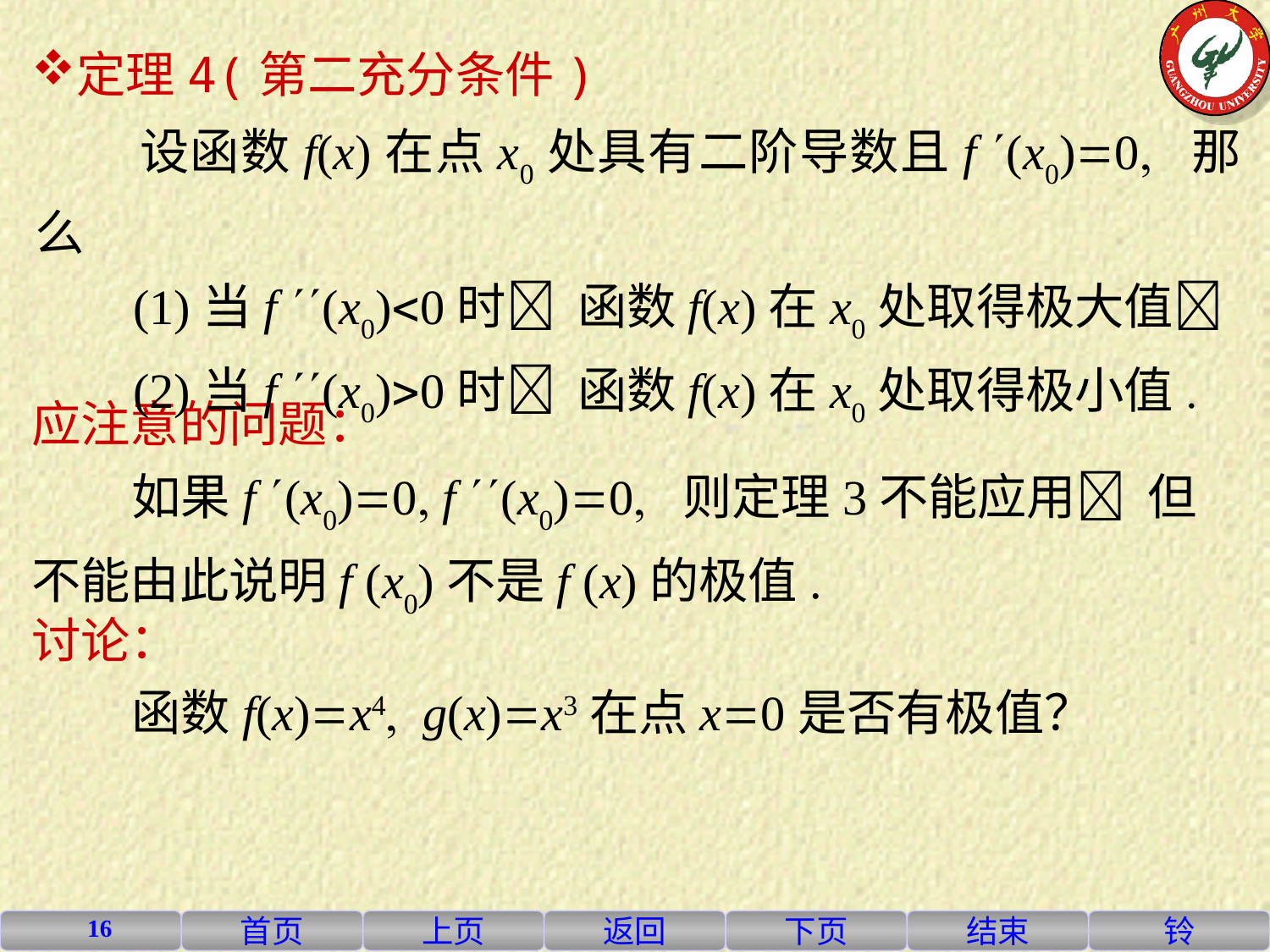

定理4(第二充分条件)
        设函数f(x)在点x0处具有二阶导数且f ′(x0)=0,  那么
        (1)当f ′′(x0)<0时,  函数f(x)在x0处取得极大值;
        (2)当f ′′(x0)>0时,  函数f(x)在x0处取得极小值.
应注意的问题：
        如果f ′(x0)=0, f ′′(x0)=0,  则定理3不能应用,  但不能由此说明f (x0)不是f (x)的极值.
讨论：
        函数f(x)=x4,  g(x)=x3在点x=0是否有极值？
16